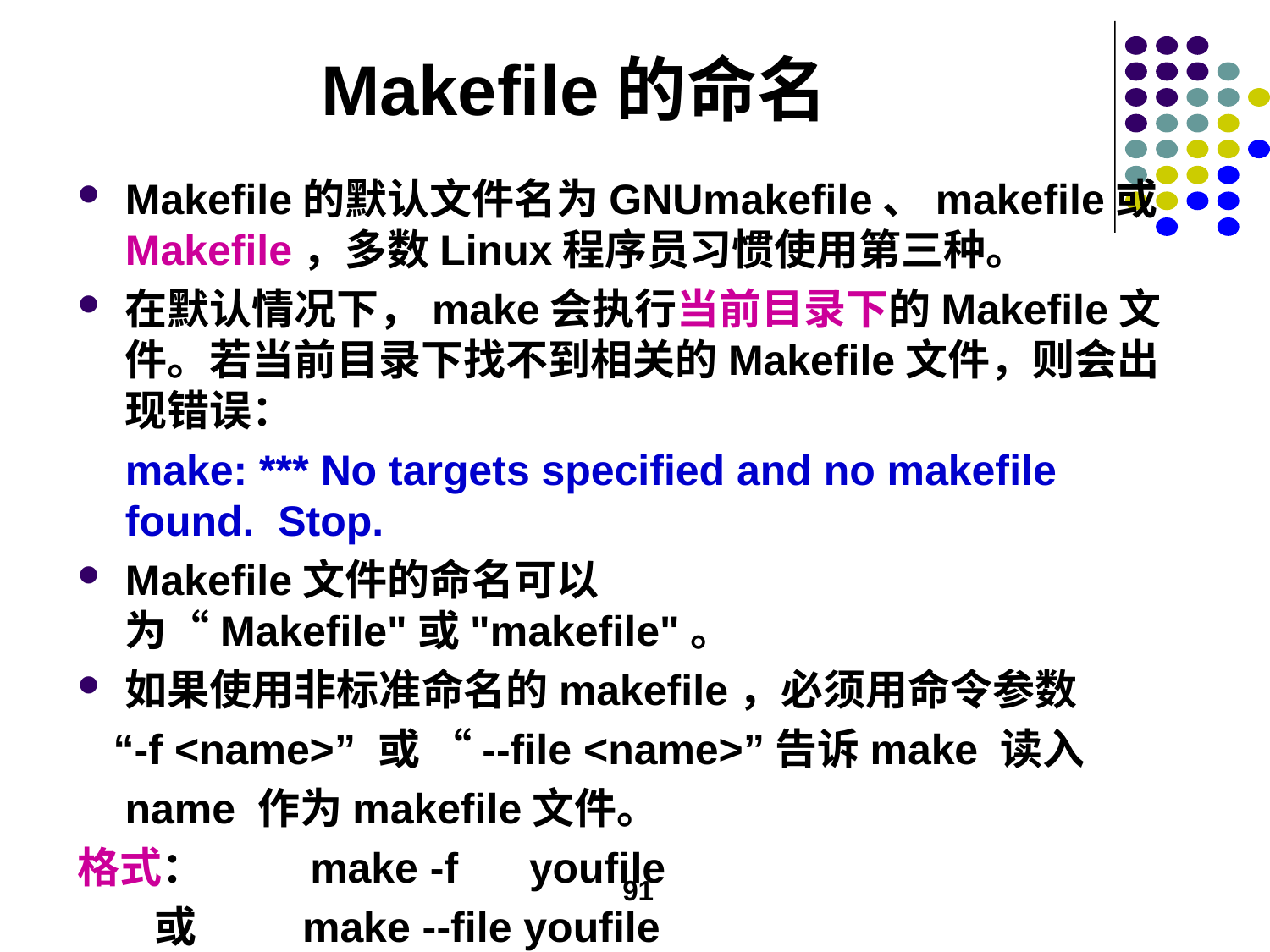

# Makefile的命名
Makefile的默认文件名为GNUmakefile、makefile或Makefile，多数Linux程序员习惯使用第三种。
在默认情况下，make会执行当前目录下的Makefile文件。若当前目录下找不到相关的Makefile文件，则会出现错误：
	make: *** No targets specified and no makefile found.  Stop.
Makefile文件的命名可以为“Makefile"或"makefile"。
如果使用非标准命名的makefile，必须用命令参数
   “-f <name>” 或 “--file <name>”告诉make 读入
    name 作为makefile文件。
格式：          make -f      youfile
       或          make --file youfile

91